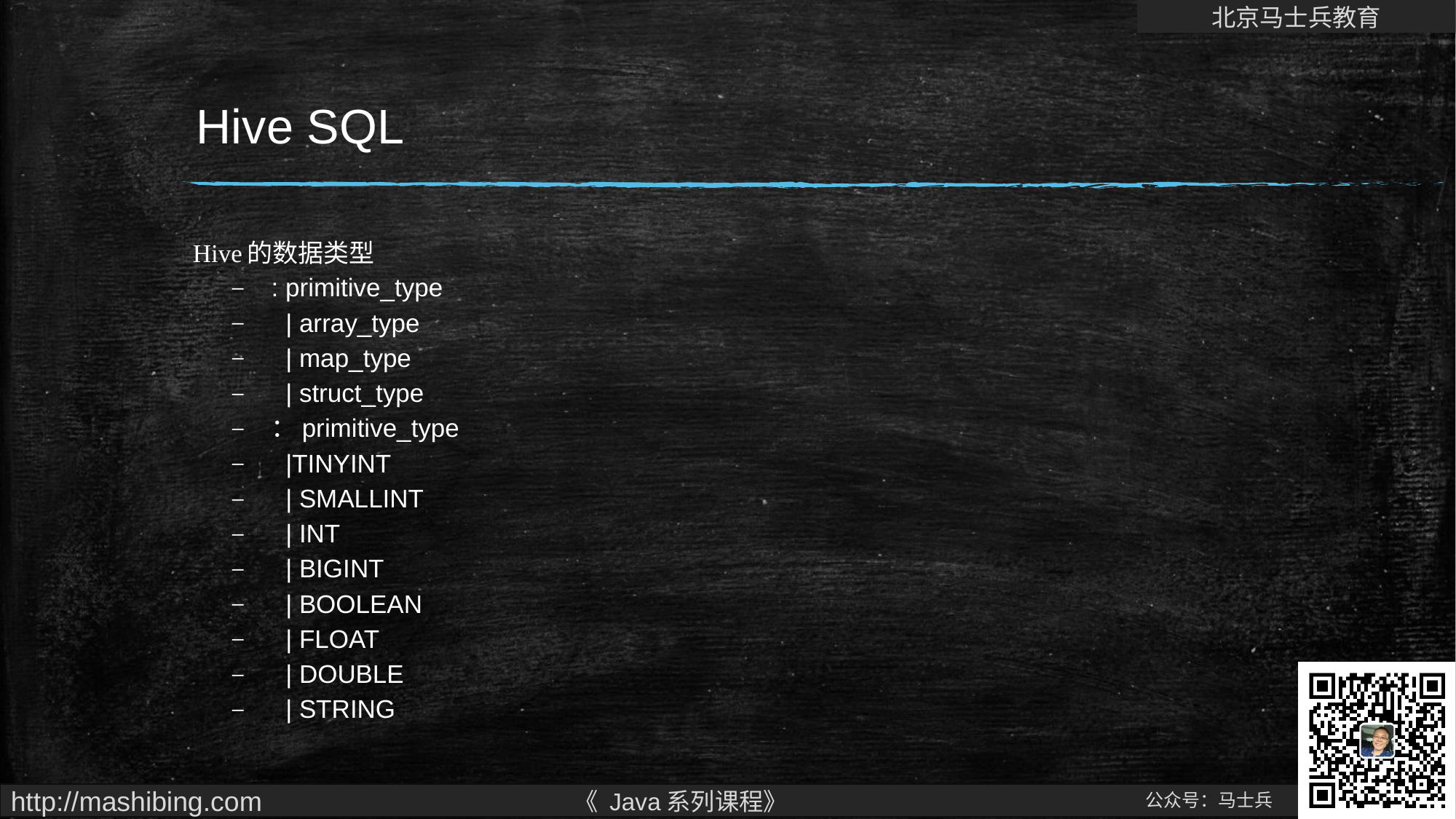

# Hive SQL
Hive的数据类型
: primitive_type
  | array_type
  | map_type
  | struct_type
：primitive_type
  |TINYINT
  | SMALLINT
  | INT
  | BIGINT
  | BOOLEAN
  | FLOAT
  | DOUBLE
  | STRING